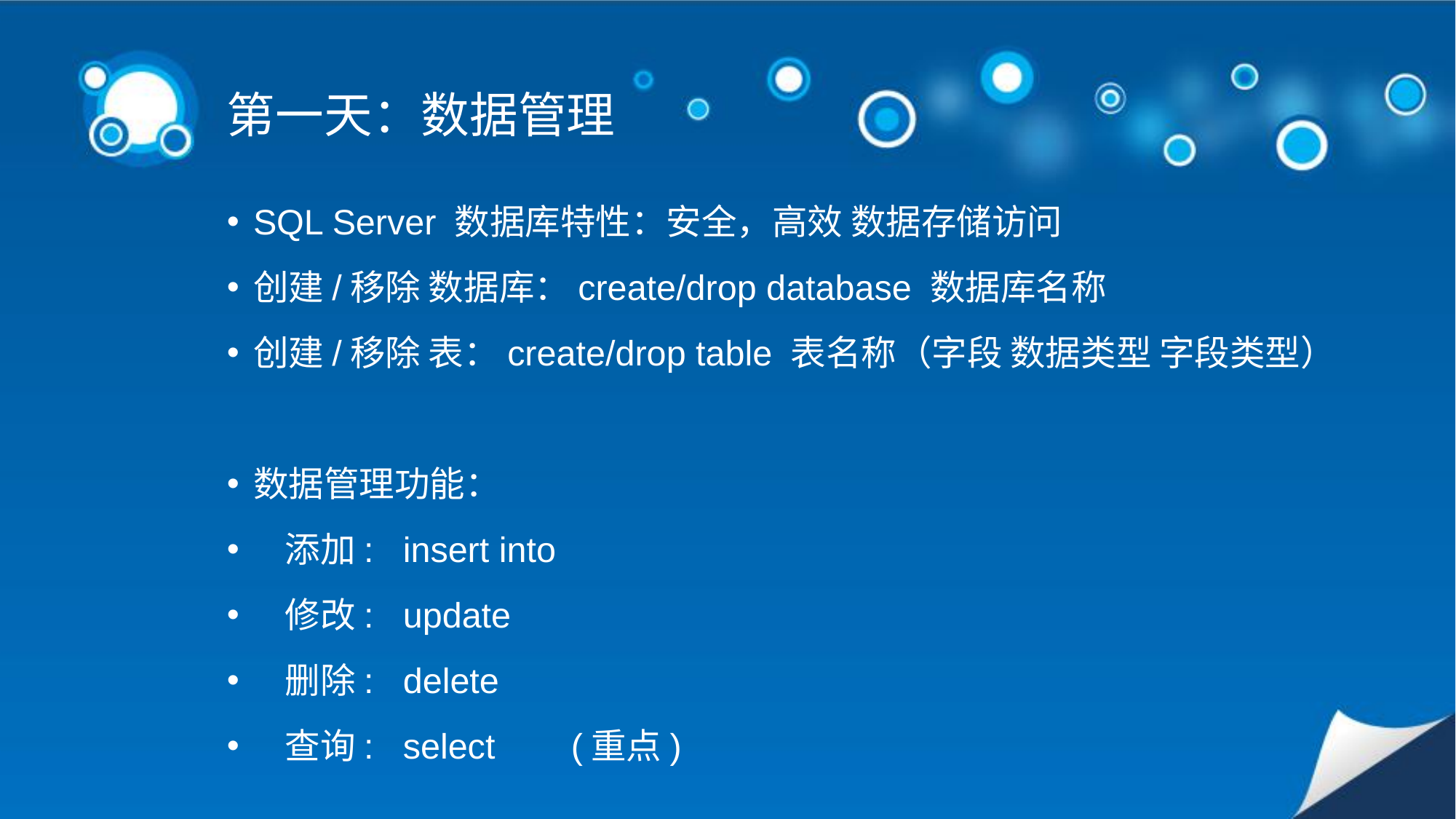

# 第一天：数据管理
SQL Server 数据库特性：安全，高效 数据存储访问
创建/移除 数据库：create/drop database 数据库名称
创建/移除 表：create/drop table 表名称（字段 数据类型 字段类型）

数据管理功能：
   添加:   insert into
   修改:   update
   删除:   delete
   查询:   select	(重点)